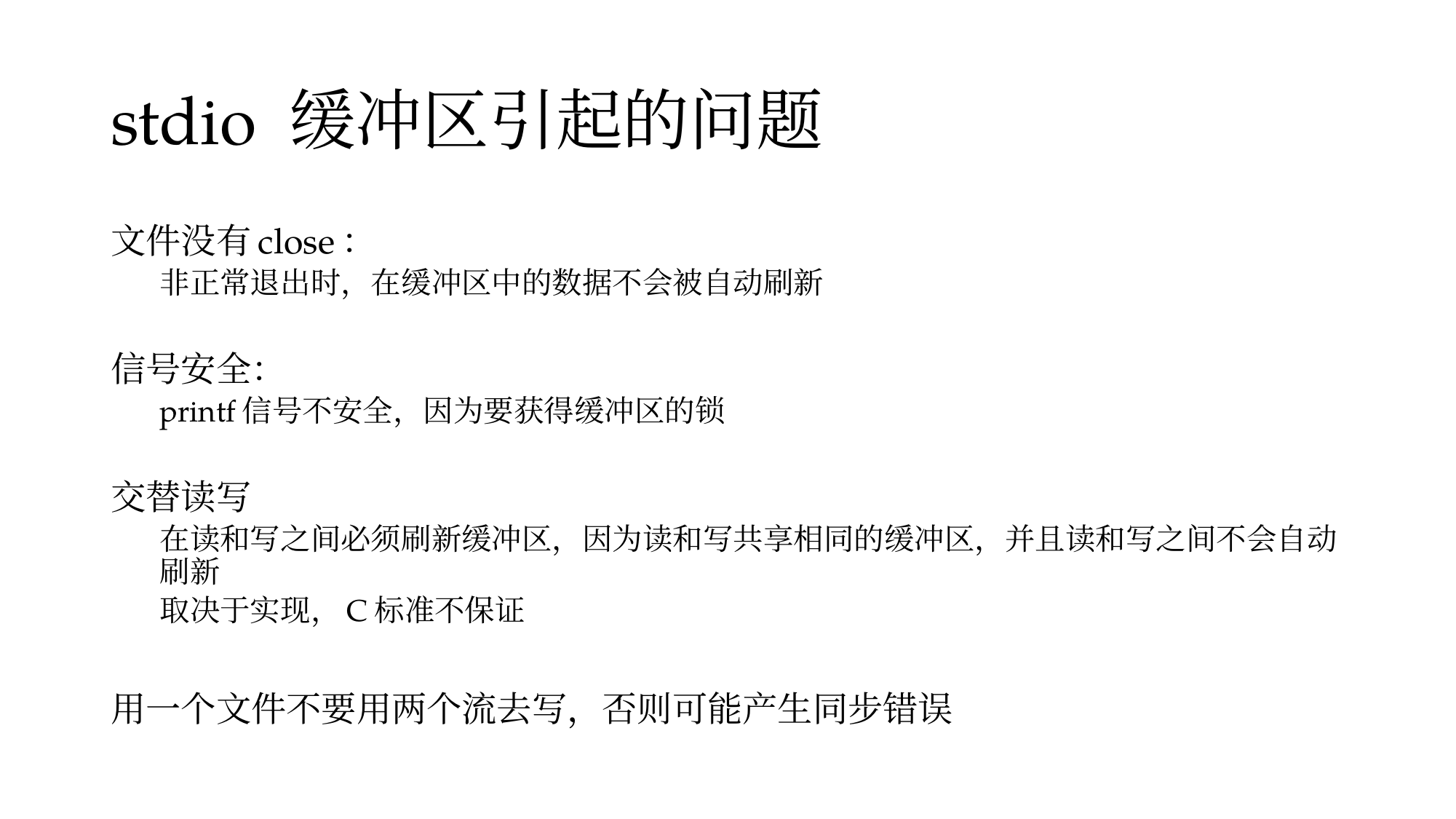

# stdio 缓冲区引起的问题
文件没有close：
非正常退出时，在缓冲区中的数据不会被自动刷新

信号安全：
printf信号不安全，因为要获得缓冲区的锁

交替读写
在读和写之间必须刷新缓冲区，因为读和写共享相同的缓冲区，并且读和写之间不会自动刷新
取决于实现，C标准不保证

用一个文件不要用两个流去写，否则可能产生同步错误